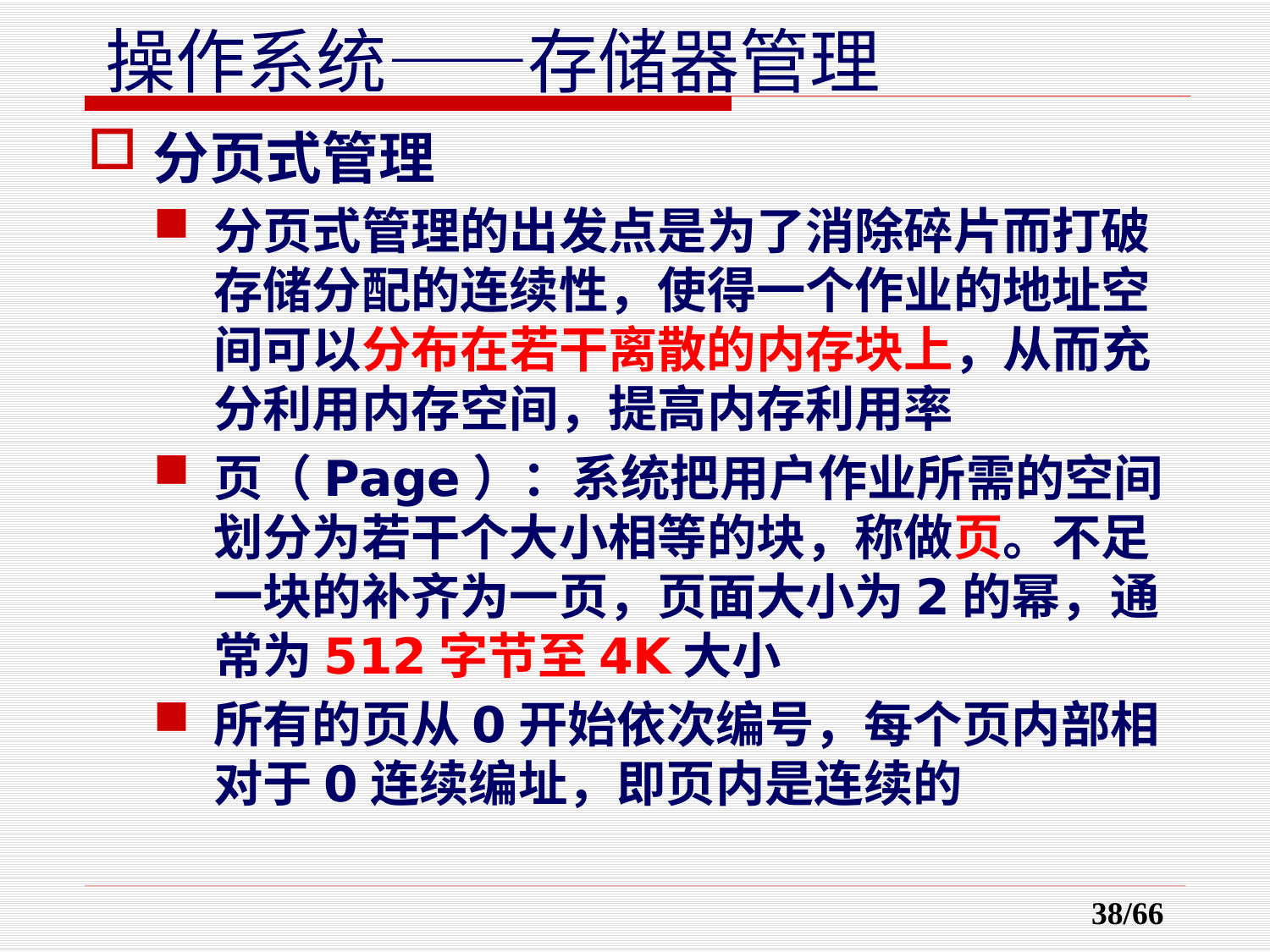

分页式管理
分页式管理的出发点是为了消除碎片而打破存储分配的连续性，使得一个作业的地址空间可以分布在若干离散的内存块上，从而充分利用内存空间，提高内存利用率
页（Page）：系统把用户作业所需的空间划分为若干个大小相等的块，称做页。不足一块的补齐为一页，页面大小为2的幂，通常为512字节至4K大小
所有的页从0开始依次编号，每个页内部相对于0连续编址，即页内是连续的